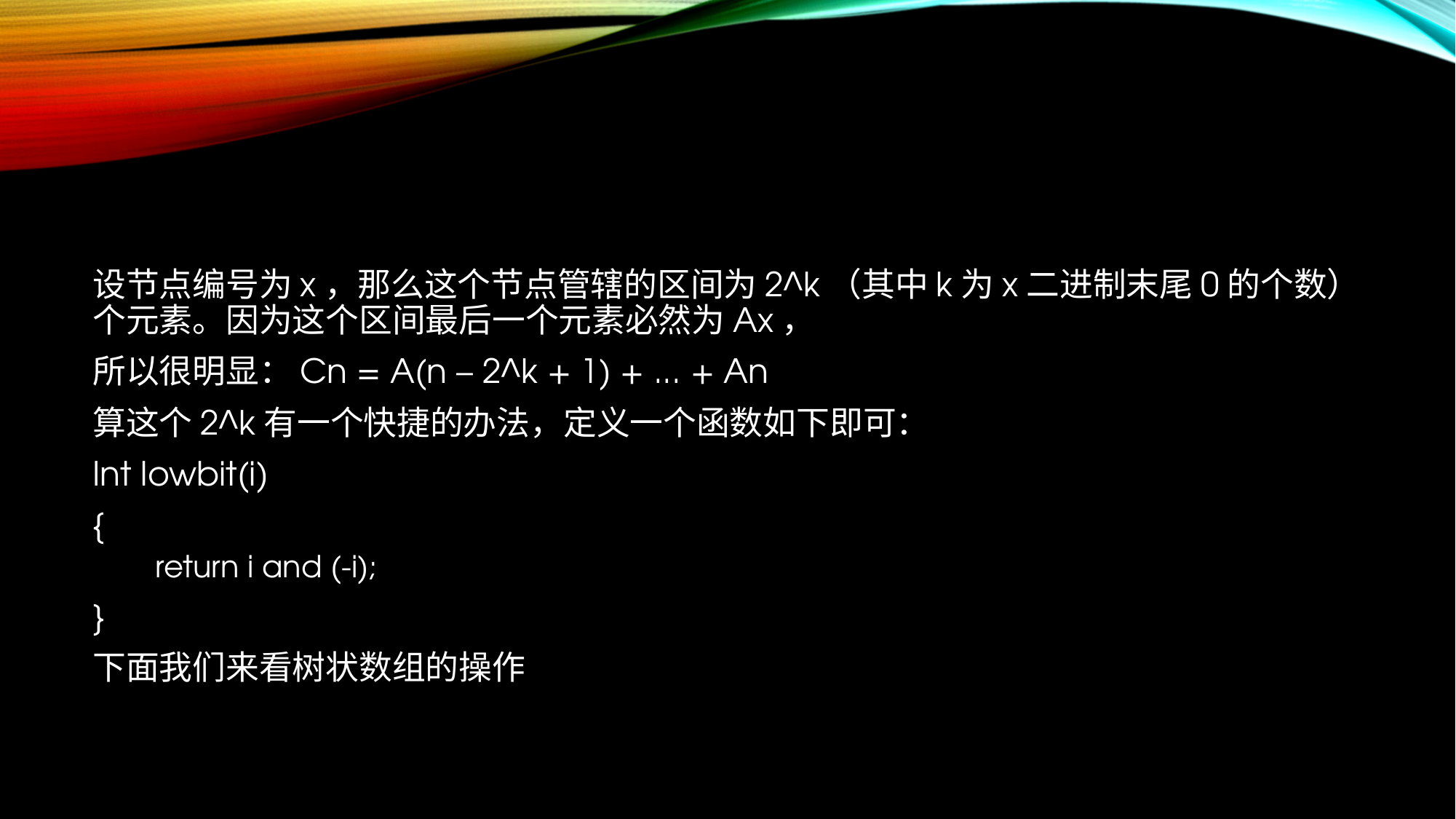

设节点编号为x，那么这个节点管辖的区间为2^k（其中k为x二进制末尾0的个数）个元素。因为这个区间最后一个元素必然为Ax，
所以很明显：Cn = A(n – 2^k + 1) + ... + An
算这个2^k有一个快捷的办法，定义一个函数如下即可：
Int lowbit(i)
{
 return i and (-i);
}
下面我们来看树状数组的操作